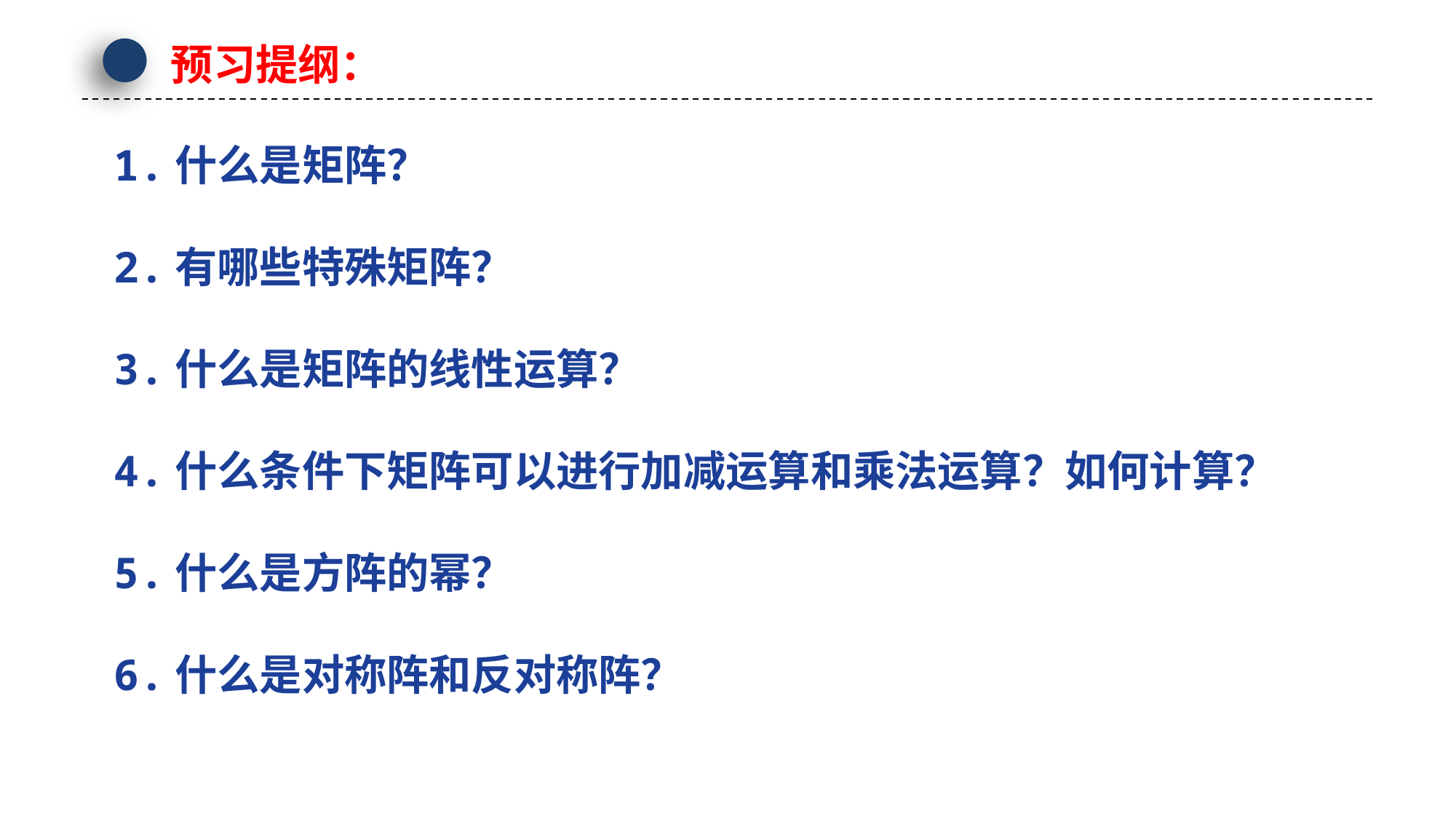

预习提纲：

1.什么是矩阵？
2.有哪些特殊矩阵？
3.什么是矩阵的线性运算？
4.什么条件下矩阵可以进行加减运算和乘法运算？如何计算？
5.什么是方阵的幂？
6.什么是对称阵和反对称阵？